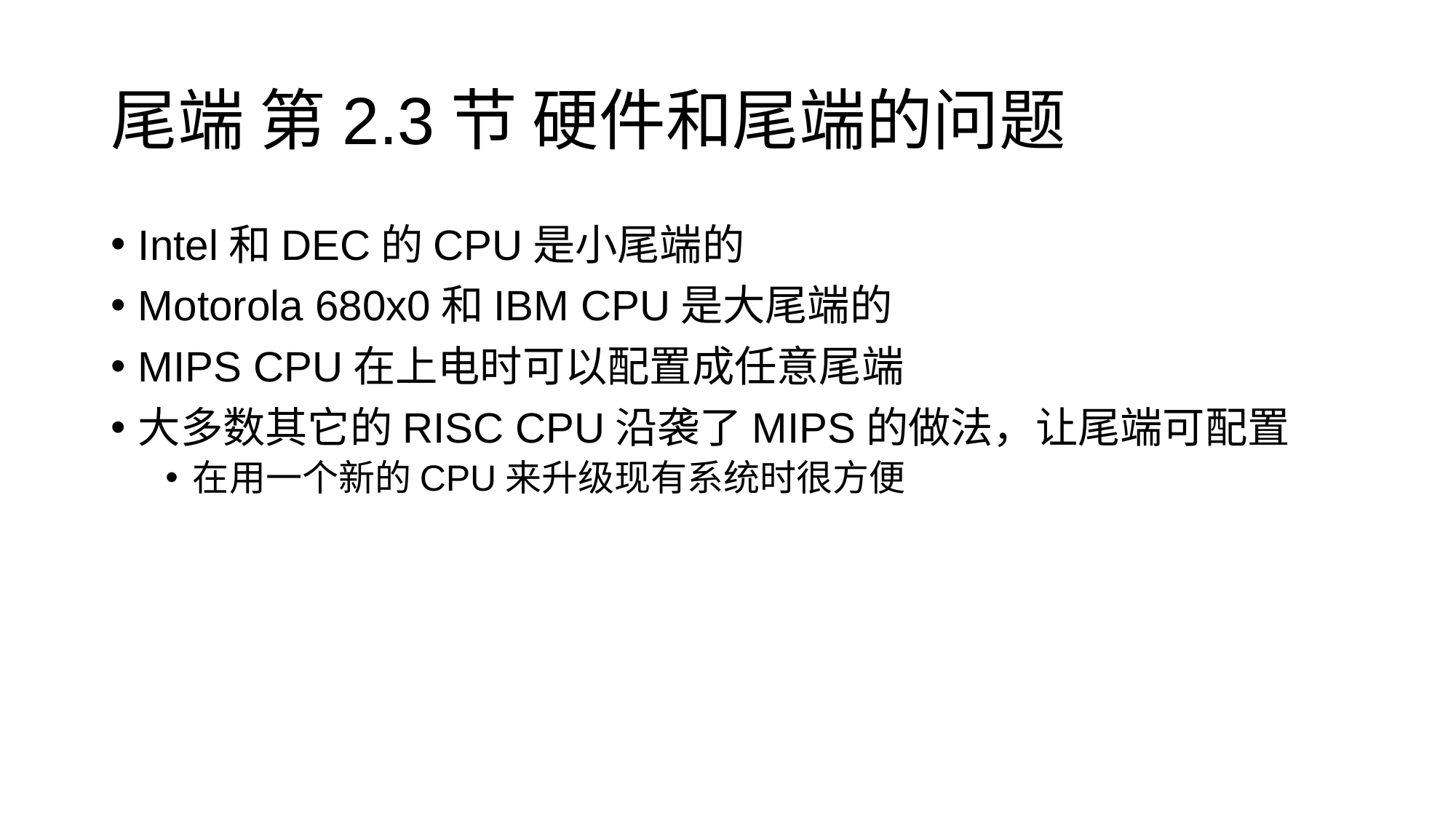

# 尾端 第2.3节 硬件和尾端的问题
Intel和DEC的CPU是小尾端的
Motorola 680x0和IBM CPU是大尾端的
MIPS CPU在上电时可以配置成任意尾端
大多数其它的RISC CPU沿袭了MIPS的做法，让尾端可配置
在用一个新的CPU来升级现有系统时很方便